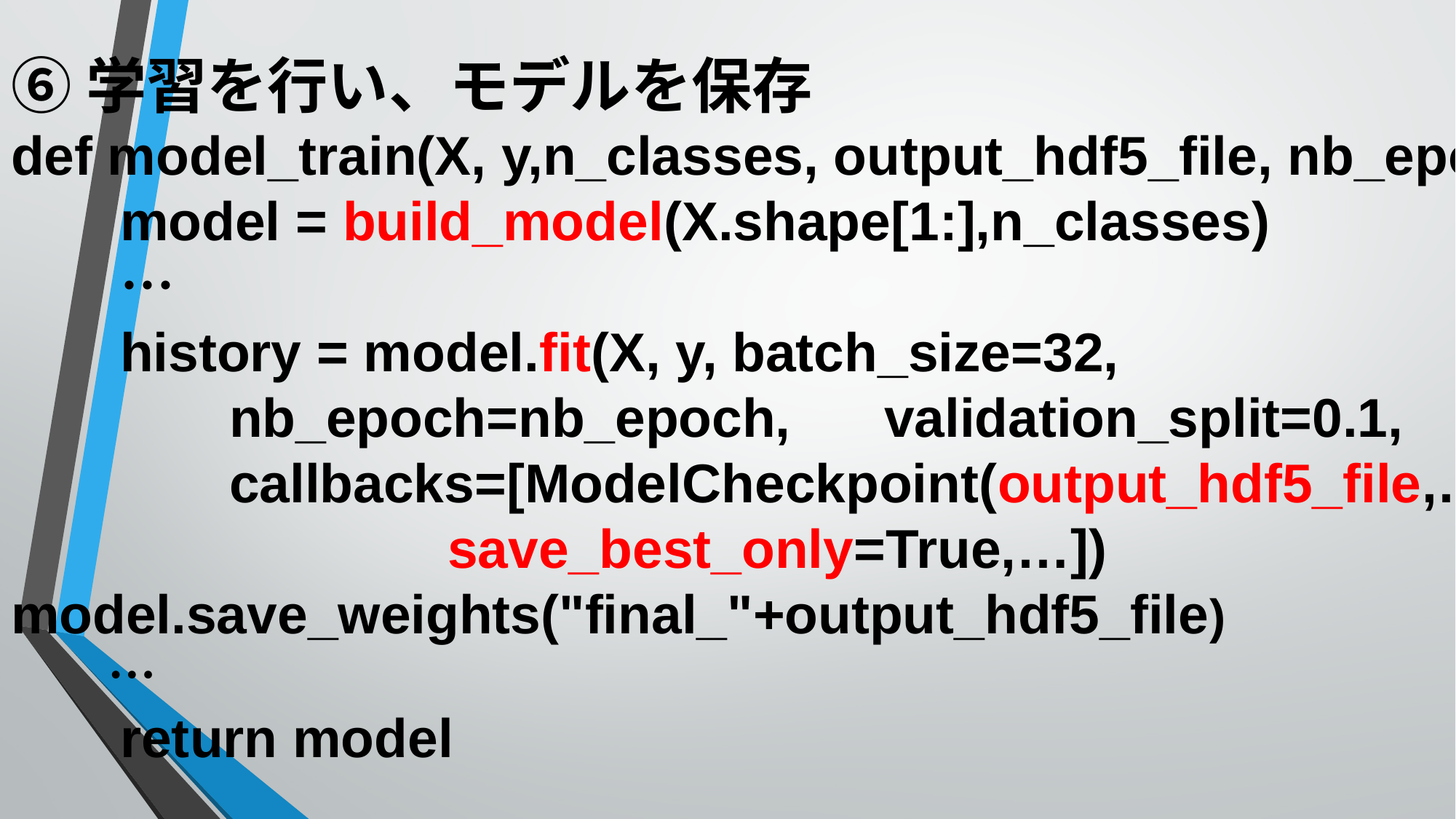

⑥学習を行い、モデルを保存
def model_train(X, y,n_classes, output_hdf5_file, nb_epoch):
	model = build_model(X.shape[1:],n_classes)
　　…
	history = model.fit(X, y, batch_size=32,
		nb_epoch=nb_epoch, 	validation_split=0.1,
		callbacks=[ModelCheckpoint(output_hdf5_file,…,
				save_best_only=True,…]) 	model.save_weights("final_"+output_hdf5_file)
　　…
	return model